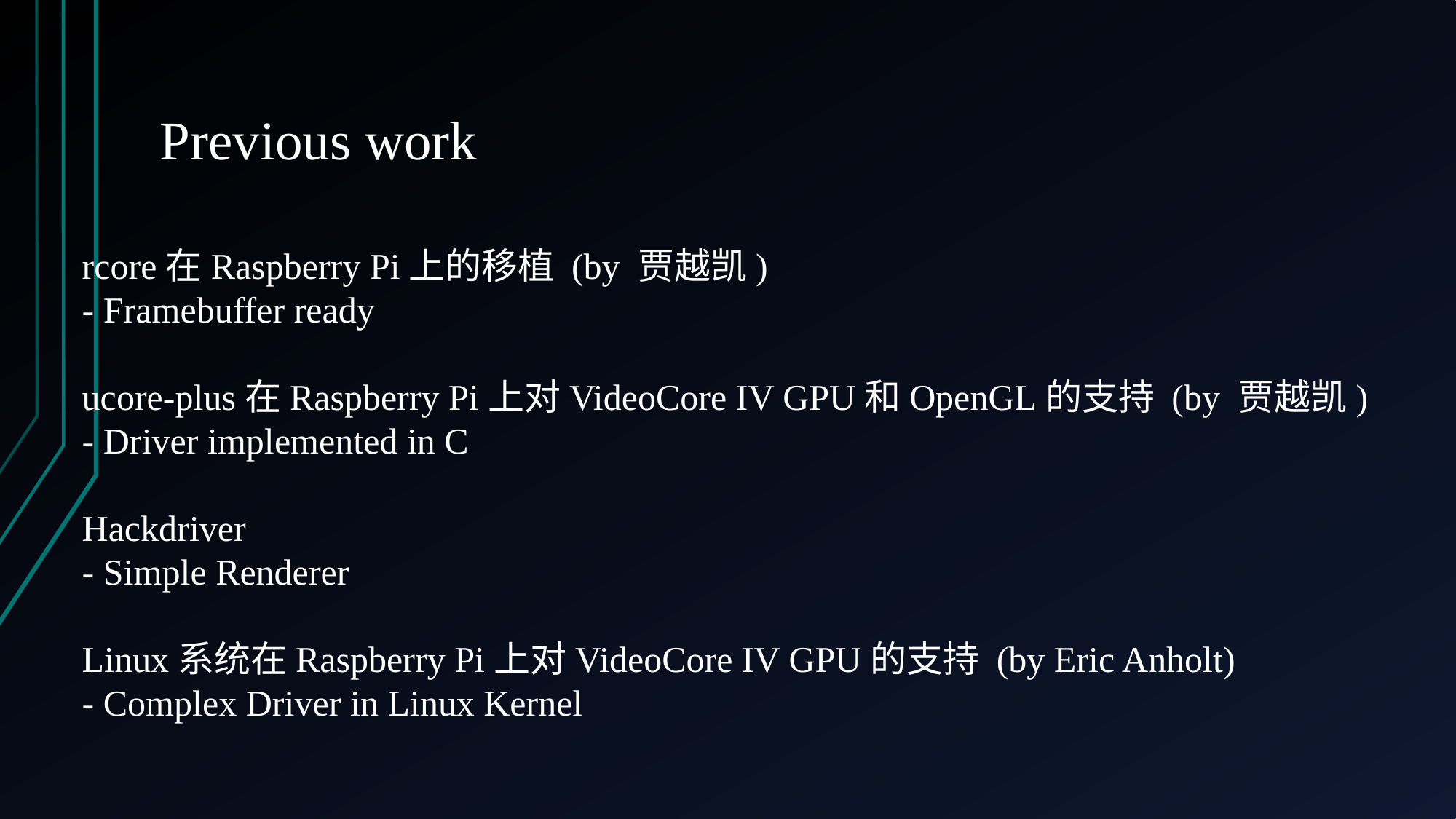

# Previous work
rcore在Raspberry Pi上的移植 (by 贾越凯)
- Framebuffer ready

ucore-plus在Raspberry Pi上对VideoCore IV GPU和OpenGL的支持 (by 贾越凯)
- Driver implemented in C

Hackdriver
- Simple Renderer
Linux系统在Raspberry Pi上对VideoCore IV GPU的支持 (by Eric Anholt)
- Complex Driver in Linux Kernel